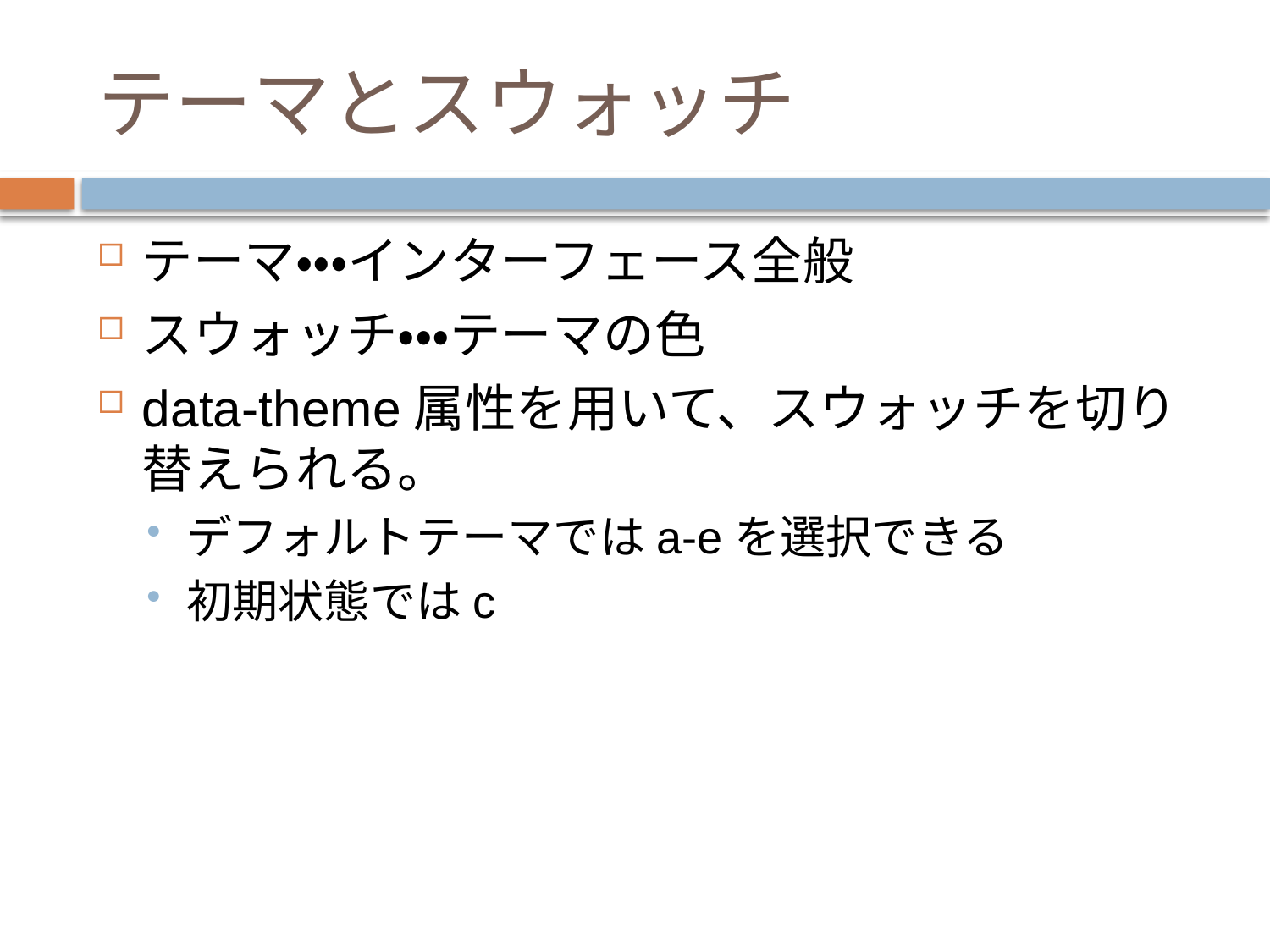

# テーマとスウォッチ
テーマ・・・インターフェース全般
スウォッチ・・・テーマの色
data-theme属性を用いて、スウォッチを切り替えられる。
デフォルトテーマではa-eを選択できる
初期状態ではc